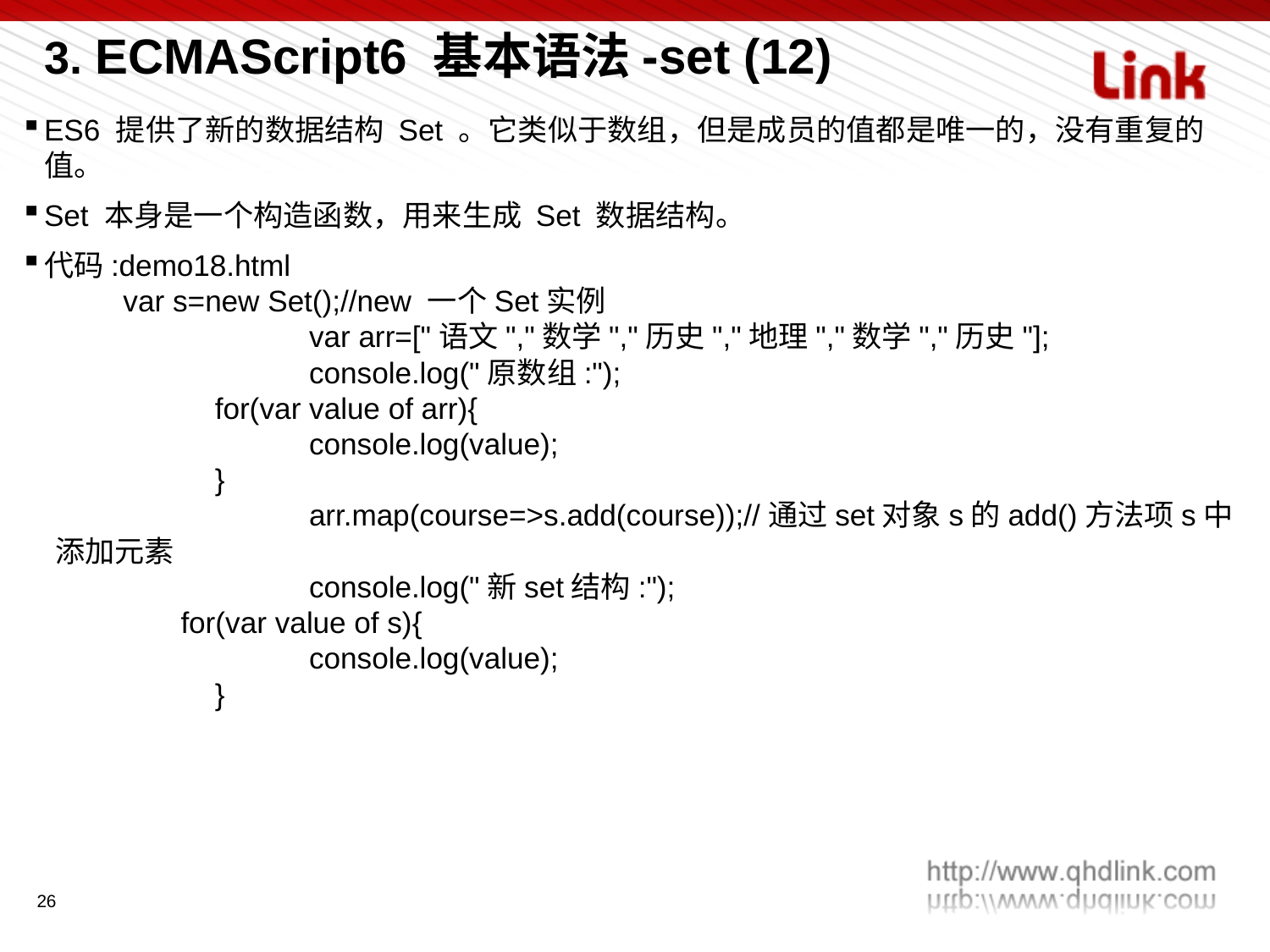

3. ECMAScript6 基本语法-set (12)
ES6 提供了新的数据结构 Set 。它类似于数组，但是成员的值都是唯一的，没有重复的值。
Set 本身是一个构造函数，用来生成 Set 数据结构。
代码:demo18.html
 var s=new Set();//new 一个Set实例
		var arr=["语文","数学","历史","地理","数学","历史"];
		console.log("原数组:");
	    for(var value of arr){
	    	console.log(value);
	    }
		arr.map(course=>s.add(course));//通过set对象s的add()方法项s中添加元素
		console.log("新set结构:");
        for(var value of s){
	    	console.log(value);
	    }
26